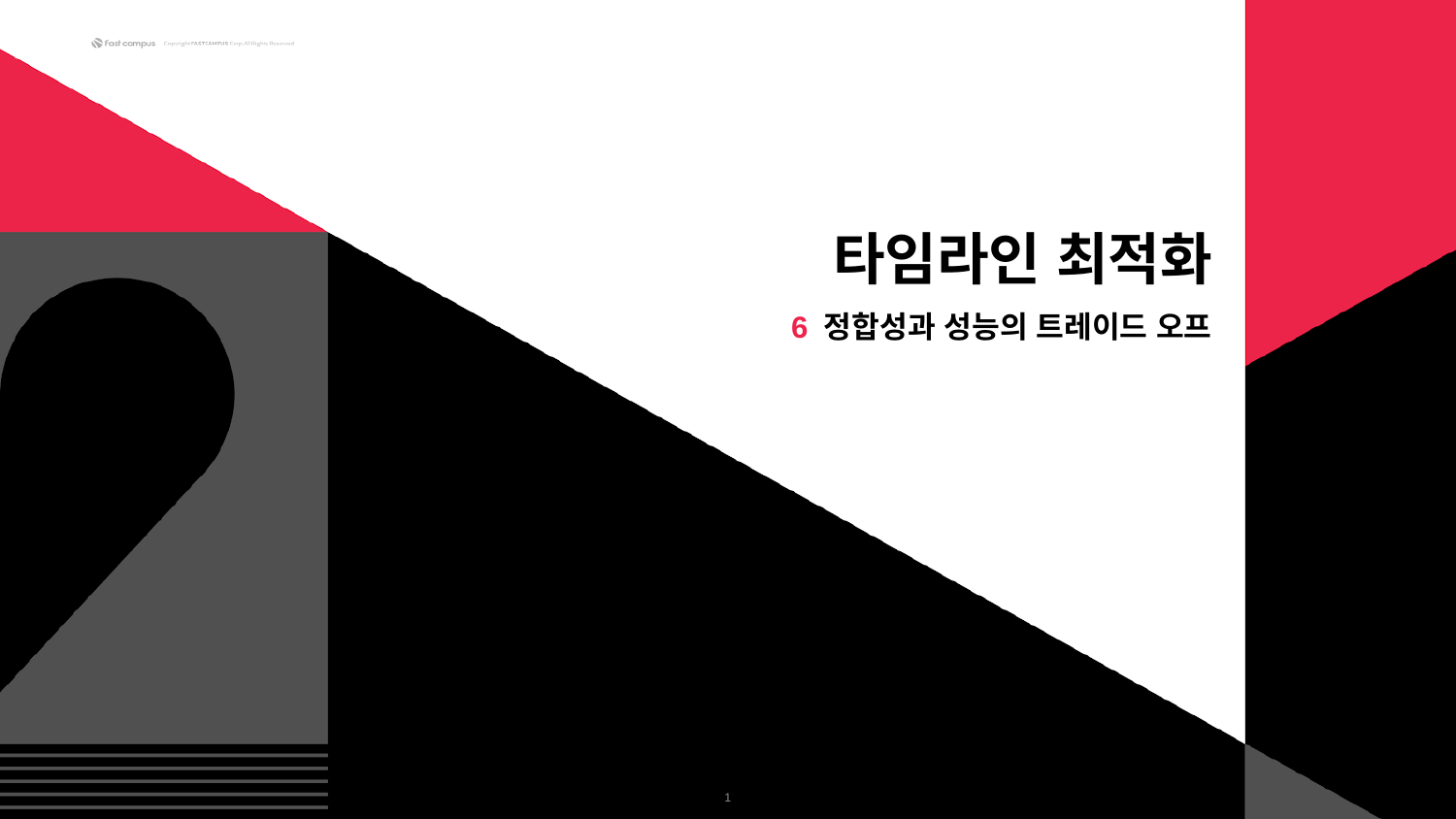

타임라인 최적화

6 정합성과 성능의 트레이드 오프
1